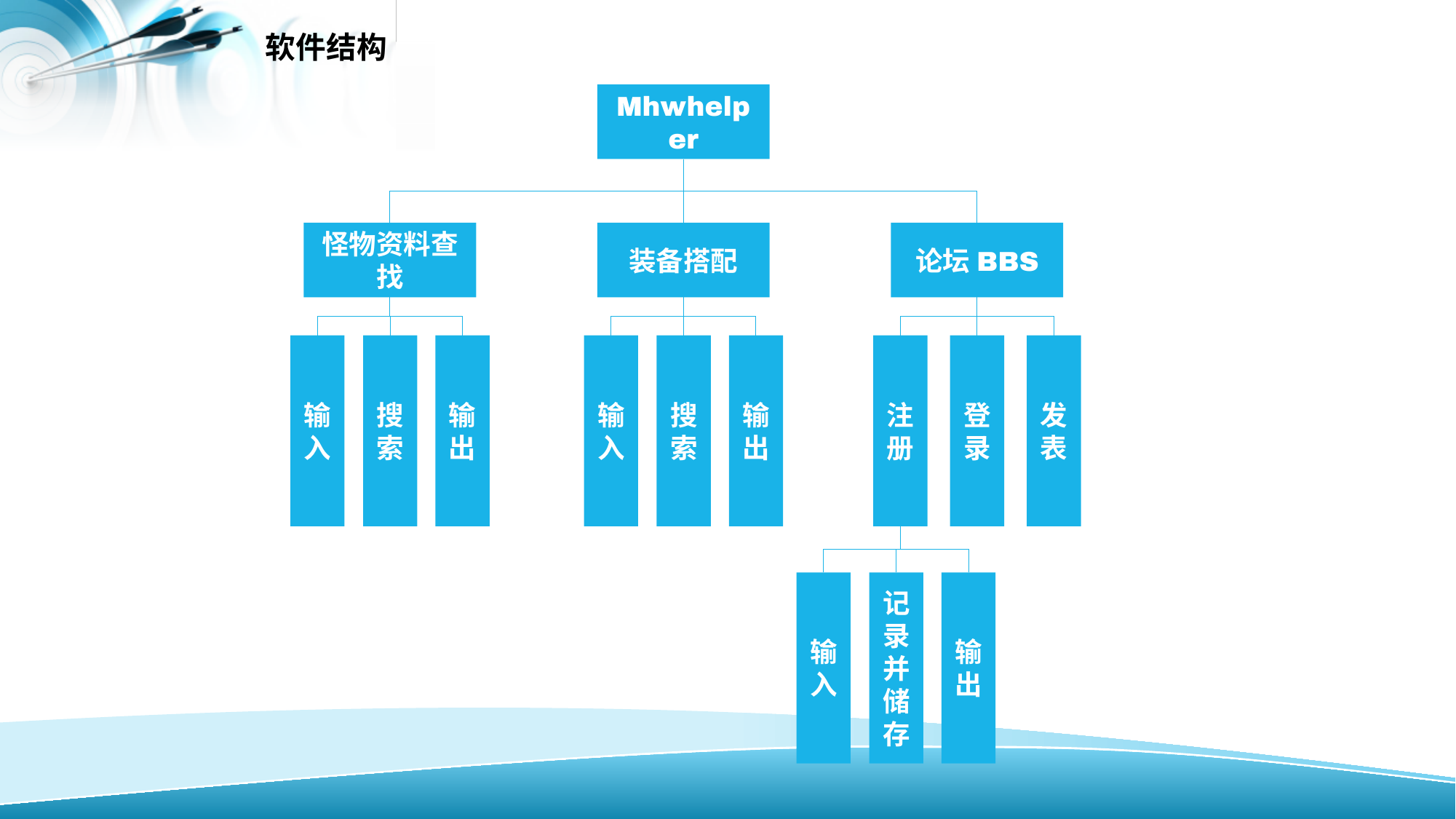

软件结构
Mhwhelper
怪物资料查找
装备搭配
论坛BBS
输入
搜索
输出
输入
搜索
输出
注册
登录
发表
输入
记录并储存
输出